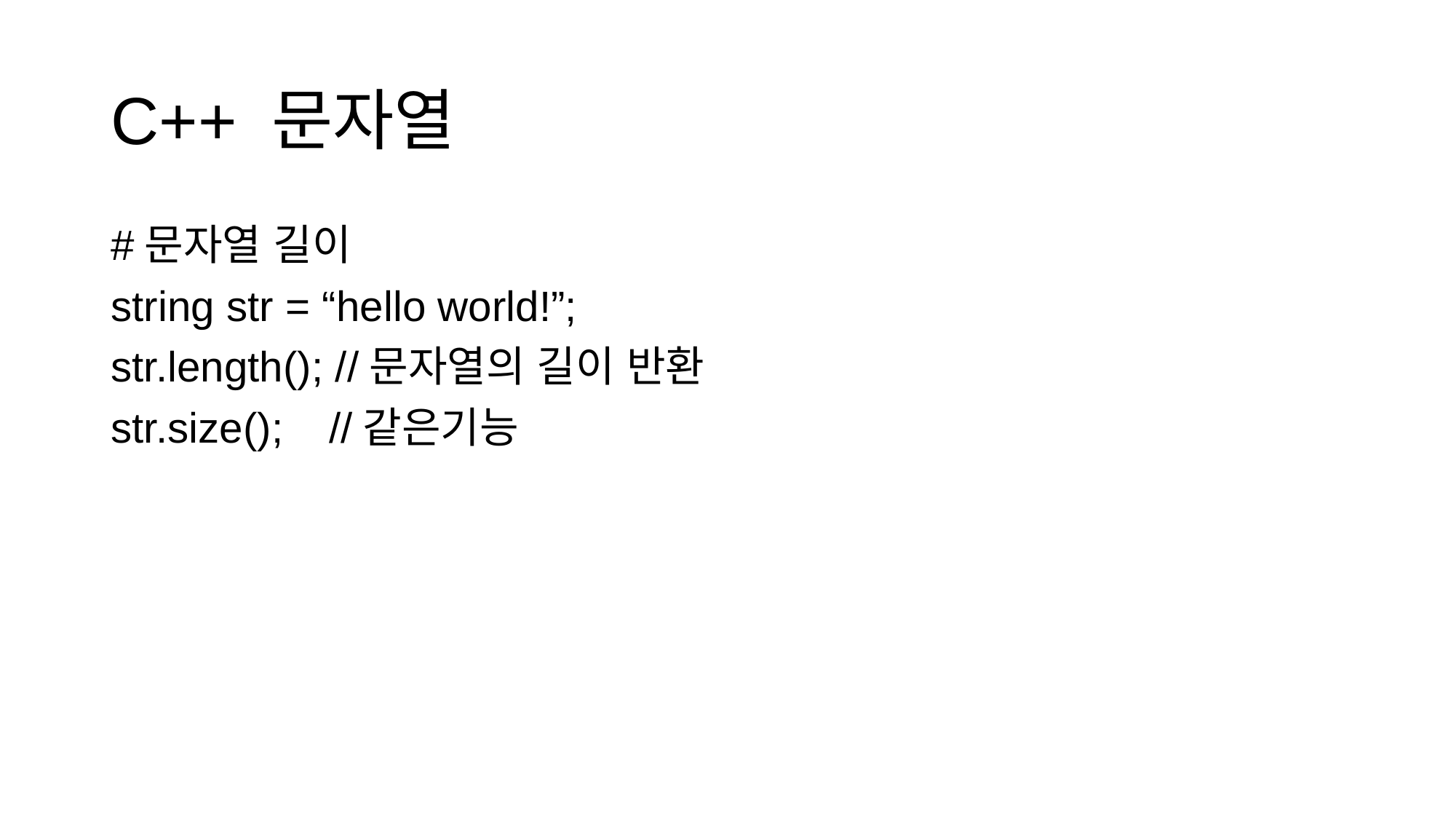

# C++ 문자열
#문자열 길이
string str = “hello world!”;
str.length(); //문자열의 길이 반환
str.size();	//같은기능